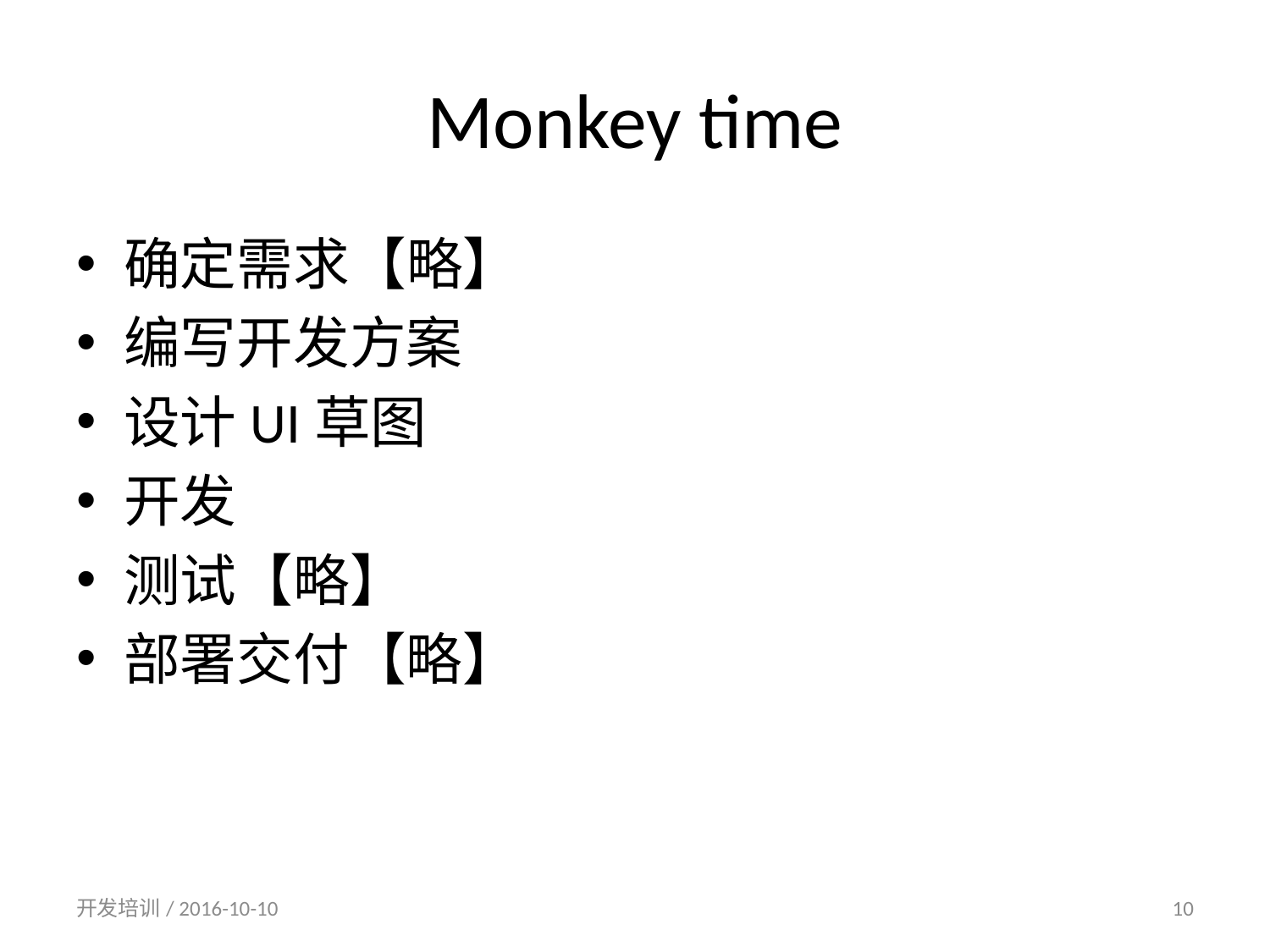

# Monkey time
确定需求【略】
编写开发方案
设计UI草图
开发
测试【略】
部署交付【略】

开发培训/ 2016-10-10
10